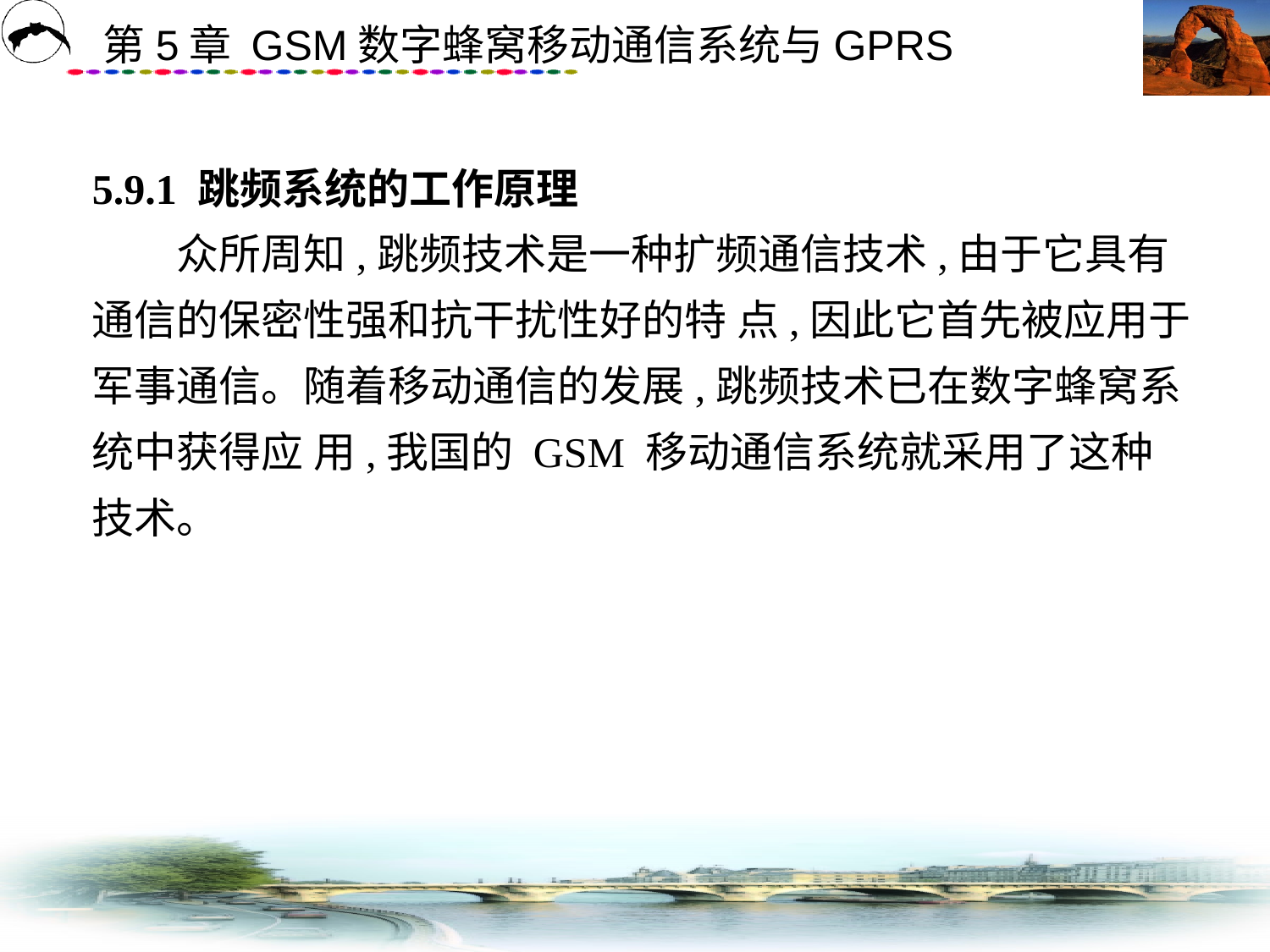

# 5.9.1 跳频系统的工作原理 　　众所周知,跳频技术是一种扩频通信技术,由于它具有通信的保密性强和抗干扰性好的特 点,因此它首先被应用于军事通信。随着移动通信的发展,跳频技术已在数字蜂窝系统中获得应 用,我国的 GSM 移动通信系统就采用了这种技术。